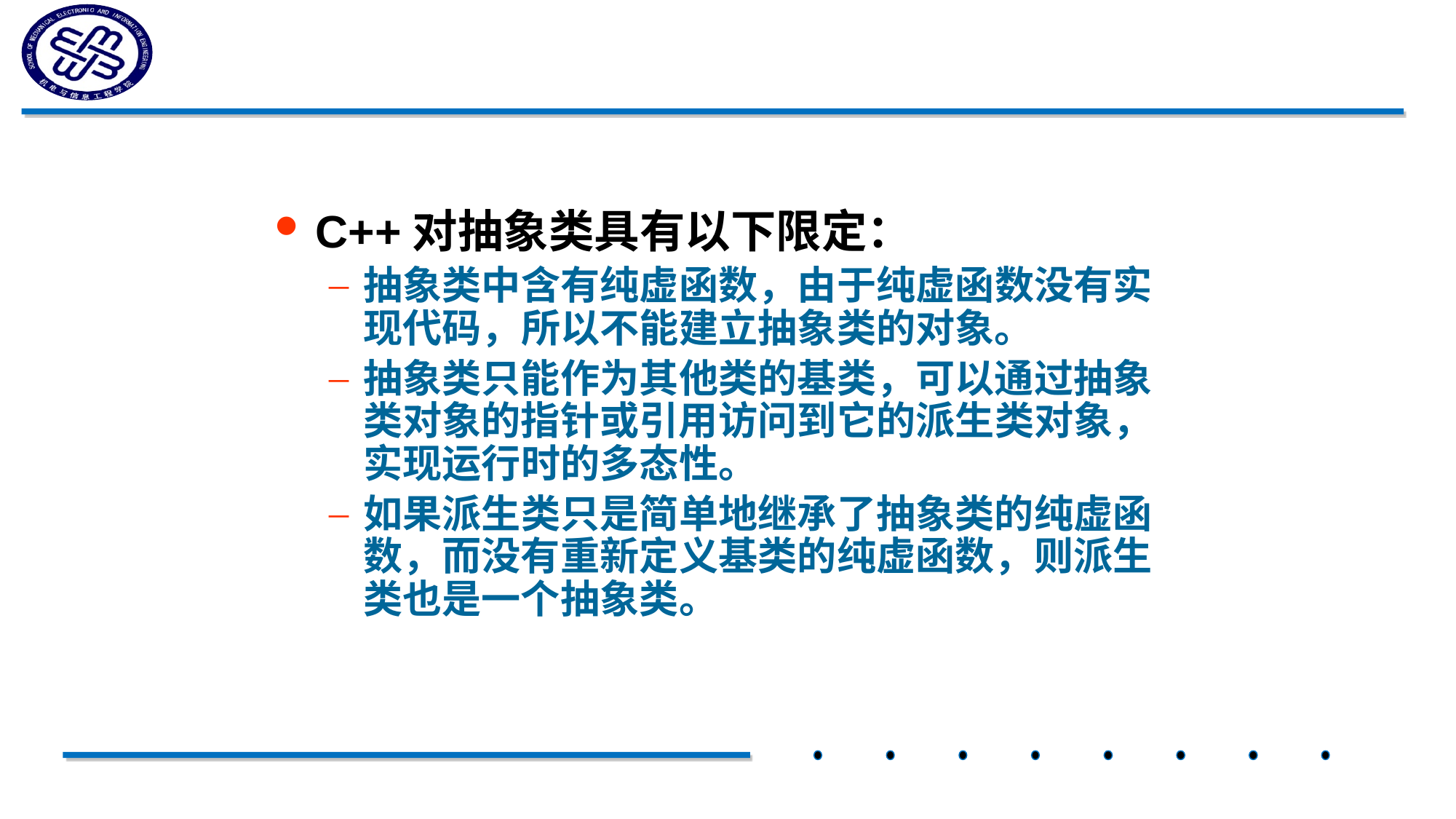

#
C++对抽象类具有以下限定：
抽象类中含有纯虚函数，由于纯虚函数没有实现代码，所以不能建立抽象类的对象。
抽象类只能作为其他类的基类，可以通过抽象类对象的指针或引用访问到它的派生类对象，实现运行时的多态性。
如果派生类只是简单地继承了抽象类的纯虚函数，而没有重新定义基类的纯虚函数，则派生类也是一个抽象类。